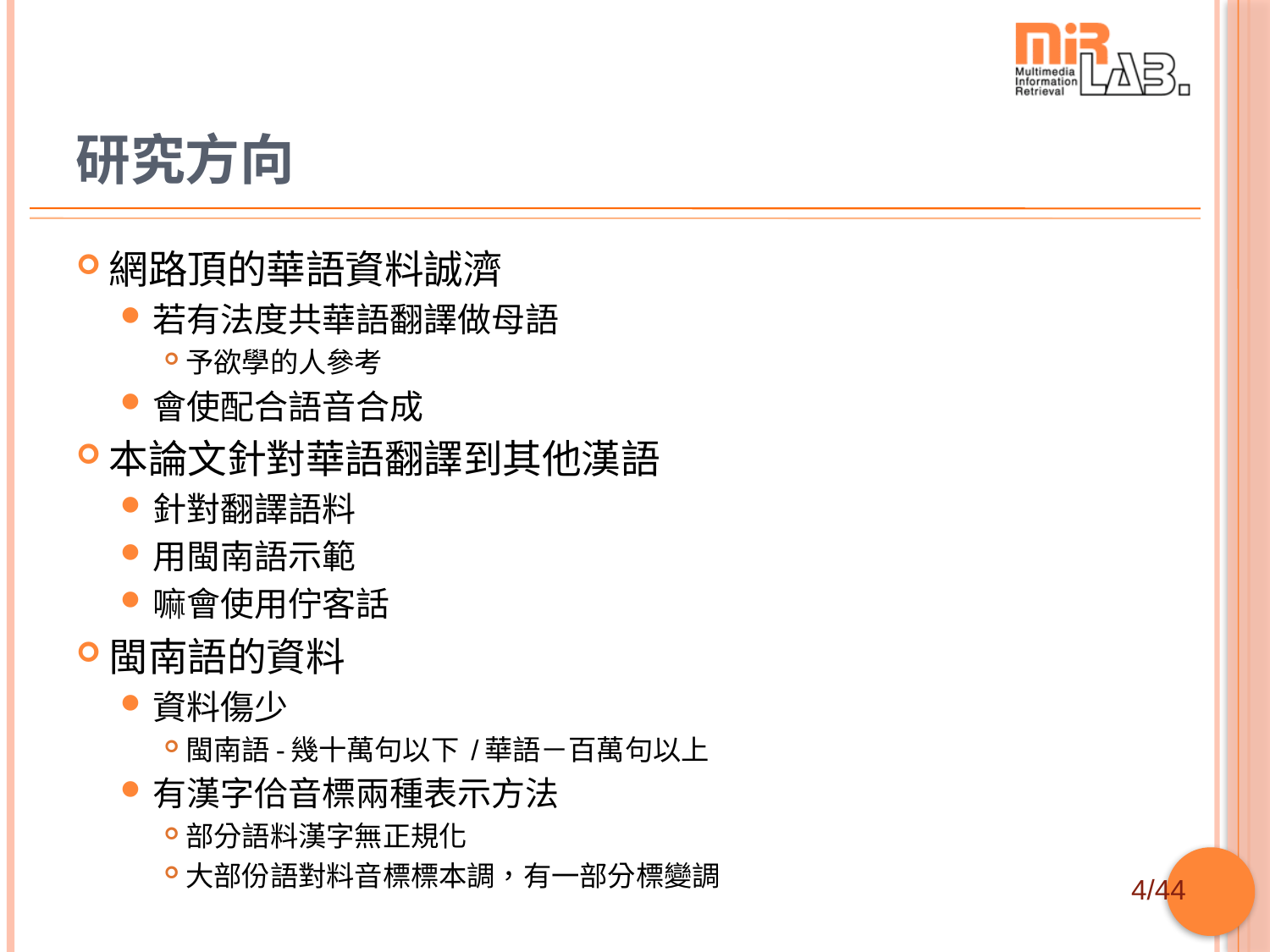

# 研究方向
網路頂的華語資料誠濟
若有法度共華語翻譯做母語
予欲學的人參考
會使配合語音合成
本論文針對華語翻譯到其他漢語
針對翻譯語料
用閩南語示範
嘛會使用佇客話
閩南語的資料
資料傷少
閩南語-幾十萬句以下 /華語－百萬句以上
有漢字佮音標兩種表示方法
部分語料漢字無正規化
大部份語對料音標標本調，有一部分標變調